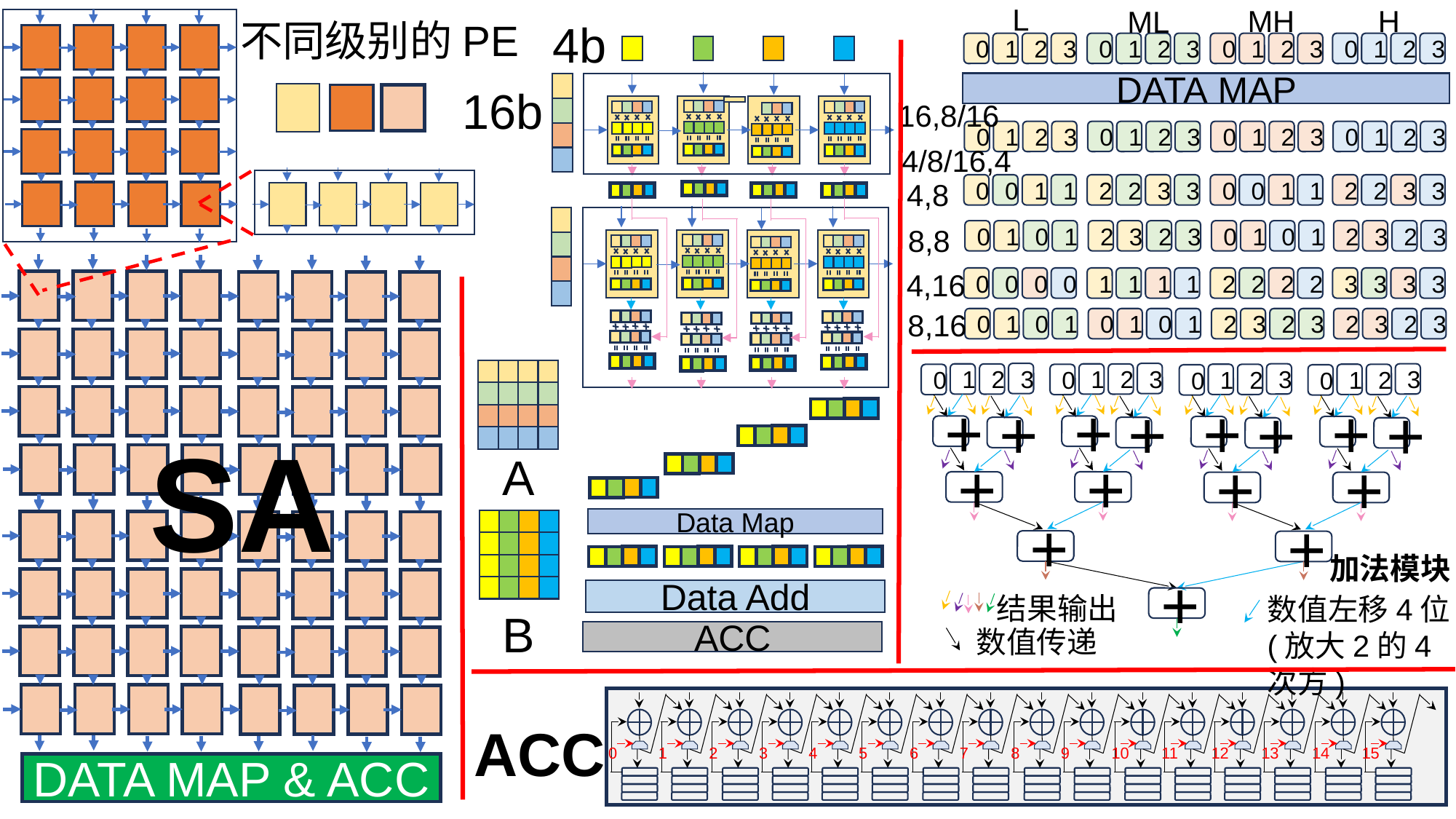

L
MH
H
ML
0
1
2
3
0
1
2
3
0
1
2
3
0
1
2
3
DATA MAP
16,8/16
0
1
2
3
0
1
2
3
0
1
2
3
0
1
2
3
4/8/16,4
4,8
0
0
1
1
2
2
3
3
0
0
1
1
2
2
3
3
8,8
0
1
0
1
2
3
2
3
0
1
0
1
2
3
2
3
4,16
0
0
0
0
1
1
1
1
2
2
2
2
3
3
3
3
8,16
0
1
0
1
0
1
0
1
2
3
2
3
2
3
2
3
不同级别的PE

SA
DATA MAP & ACC
4b

16b

Data Map

Data Add
ACC

3
3
3
3
1
1
2
2
1
1
2
2
0
0
0
0
+
+
+
+
+
+
+
+
+
+
+
+
+
+
加法模块
结果输出
数值左移4位
(放大2的4次方)
+
A

B
数值传递

0

1

2

3

4

5

6

7

8

9

10

11

12

13

14

15
ACC